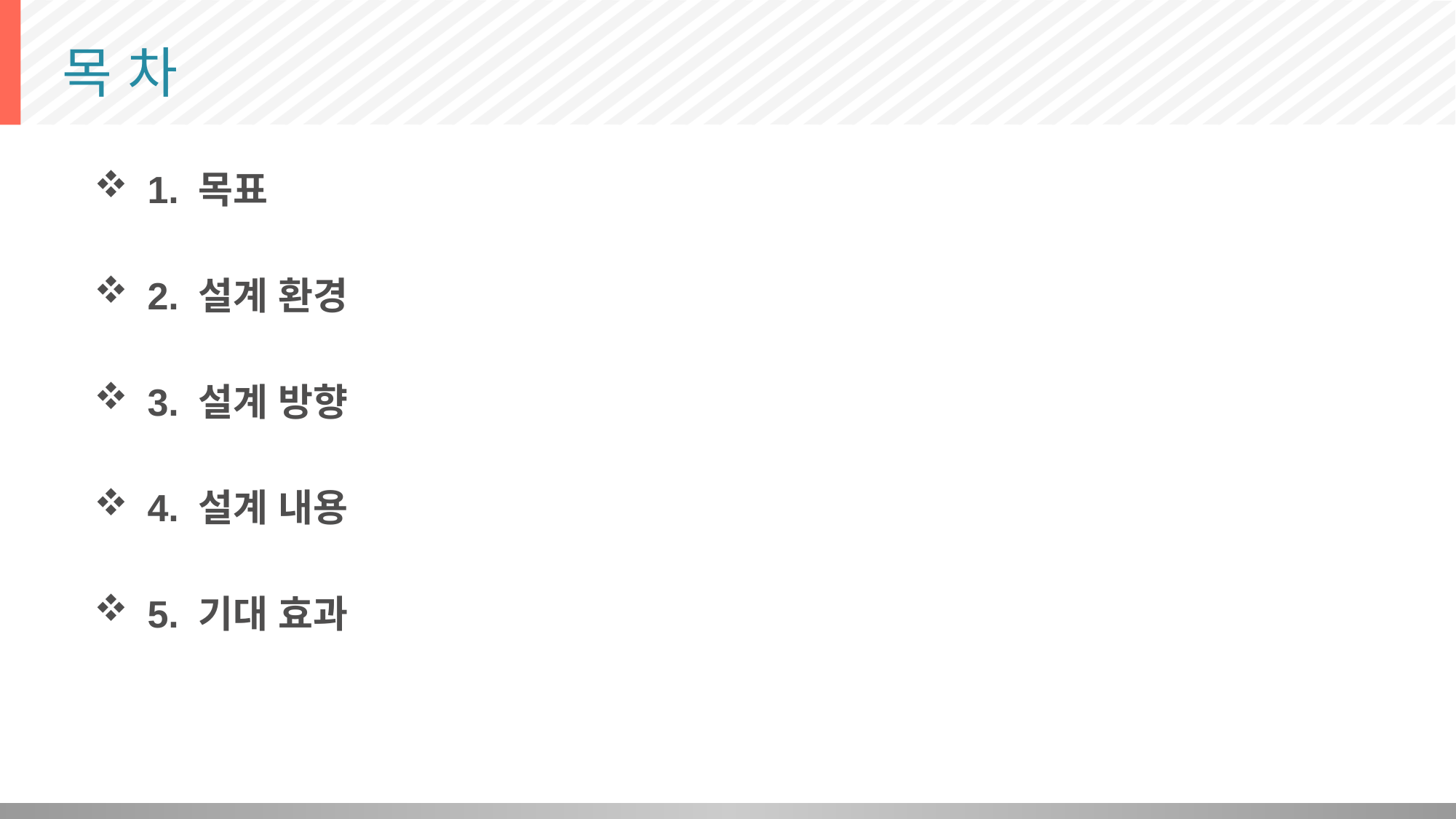

# 목 차
 1. 목표

 2. 설계 환경

 3. 설계 방향

 4. 설계 내용

 5. 기대 효과